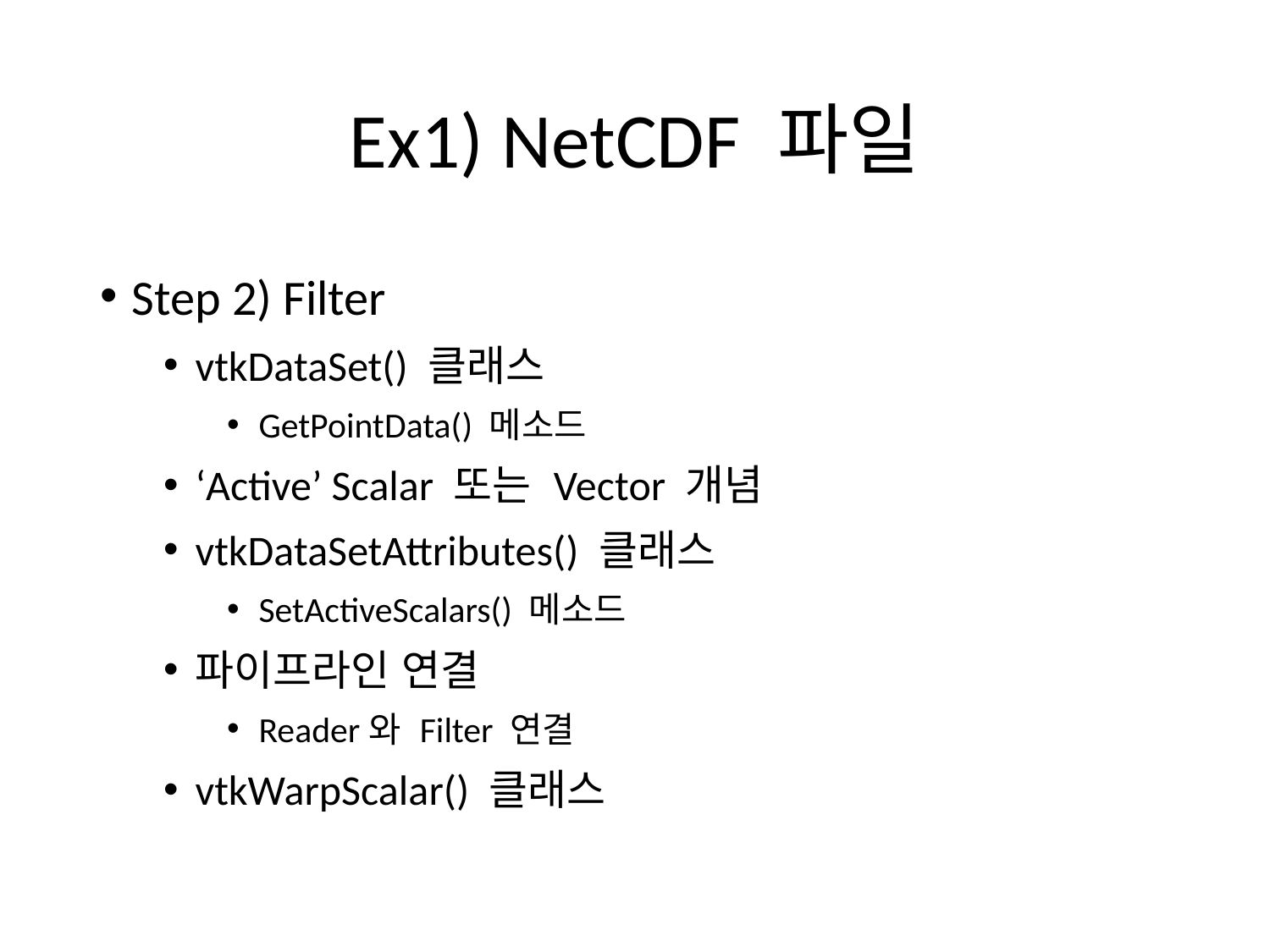

# Ex1) NetCDF 파일
Step 2) Filter
vtkDataSet() 클래스
GetPointData() 메소드
‘Active’ Scalar 또는 Vector 개념
vtkDataSetAttributes() 클래스
SetActiveScalars() 메소드
파이프라인 연결
Reader와 Filter 연결
vtkWarpScalar() 클래스